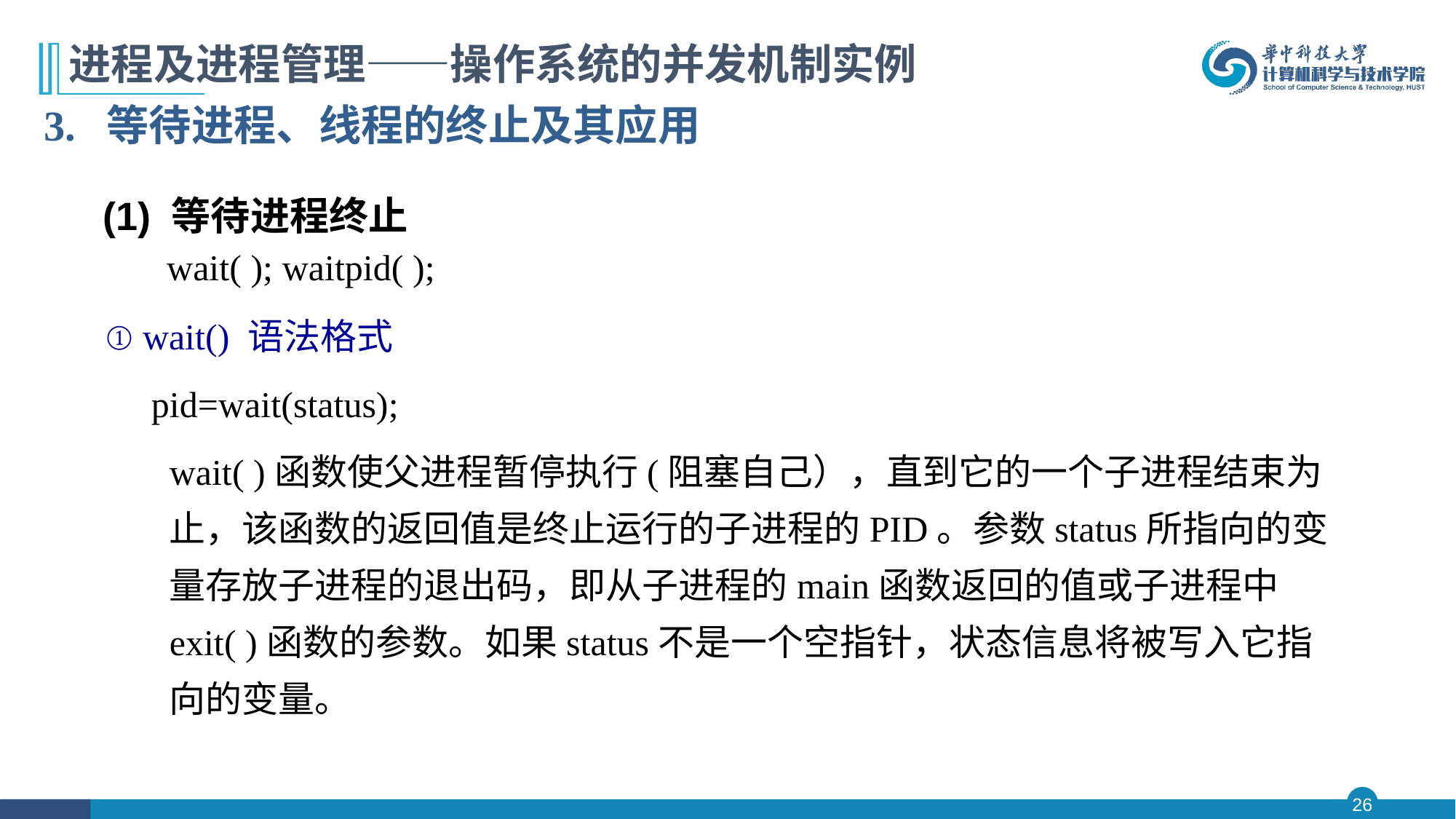

# 进程及进程管理——操作系统的并发机制实例
3.  等待进程、线程的终止及其应用
(1) 等待进程终止
       wait( ); waitpid( );
① wait() 语法格式
     pid=wait(status);
       wait( )函数使父进程暂停执行(阻塞自己），直到它的一个子进程结束为止，该函数的返回值是终止运行的子进程的PID。参数status所指向的变量存放子进程的退出码，即从子进程的main函数返回的值或子进程中exit( )函数的参数。如果status不是一个空指针，状态信息将被写入它指向的变量。